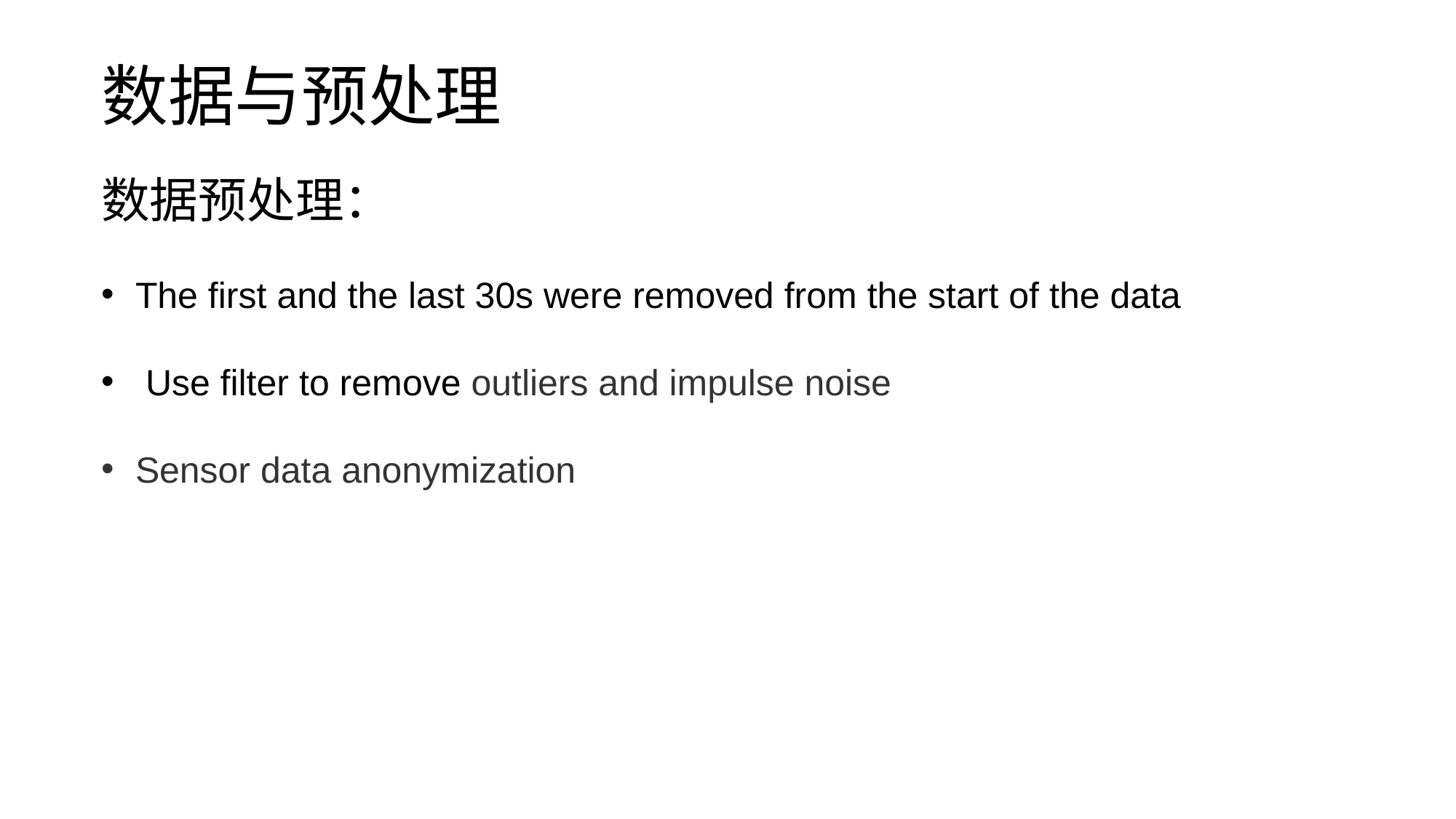

# 数据与预处理

数据预处理：

The first and the last 30s were removed from the start of the data

 Use filter to remove outliers and impulse noise

Sensor data anonymization